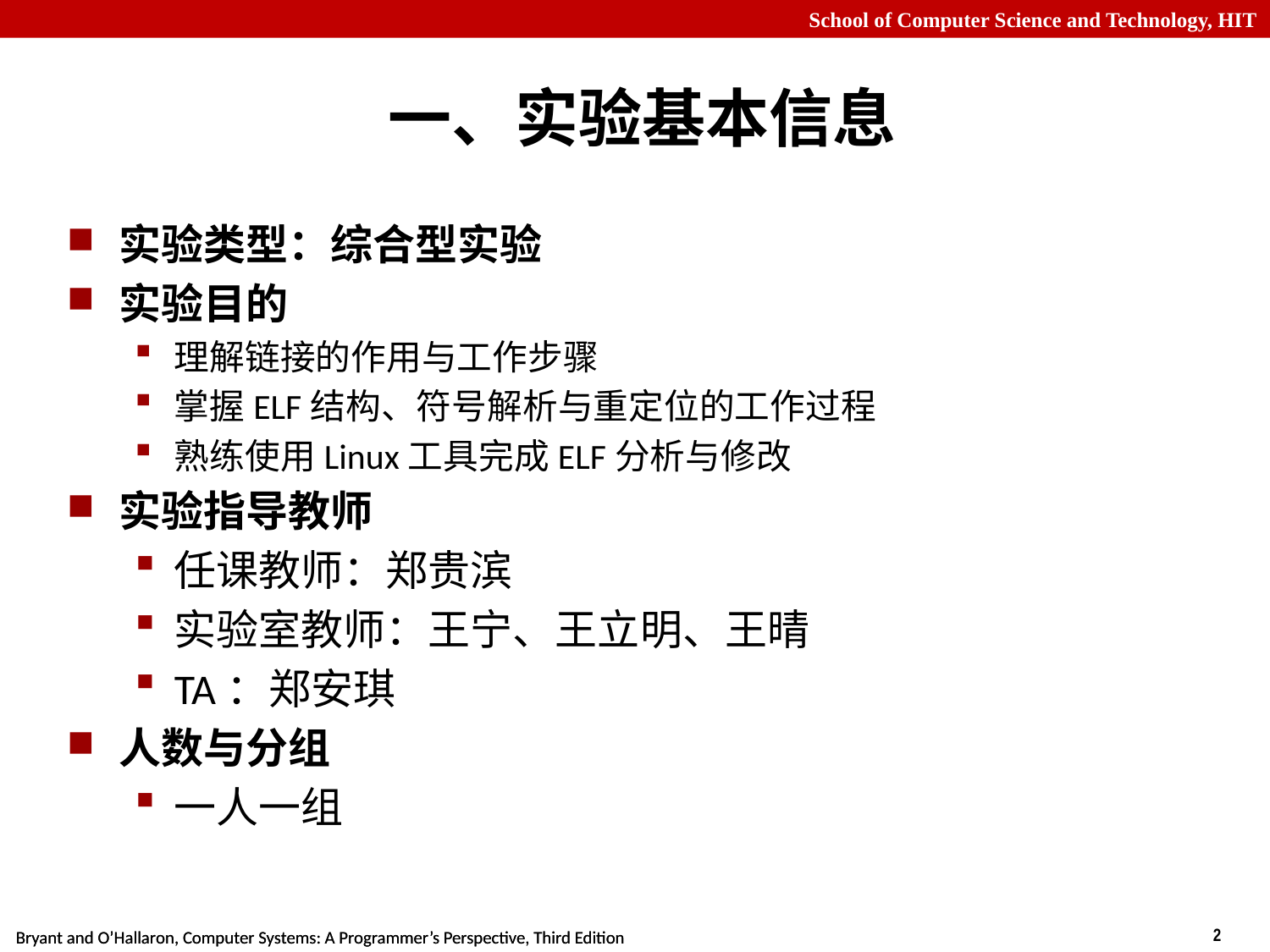

# 一、实验基本信息
实验类型：综合型实验
实验目的
理解链接的作用与工作步骤
掌握ELF结构、符号解析与重定位的工作过程
熟练使用Linux工具完成ELF分析与修改
实验指导教师
任课教师：郑贵滨
实验室教师：王宁、王立明、王晴
TA：郑安琪
人数与分组
一人一组